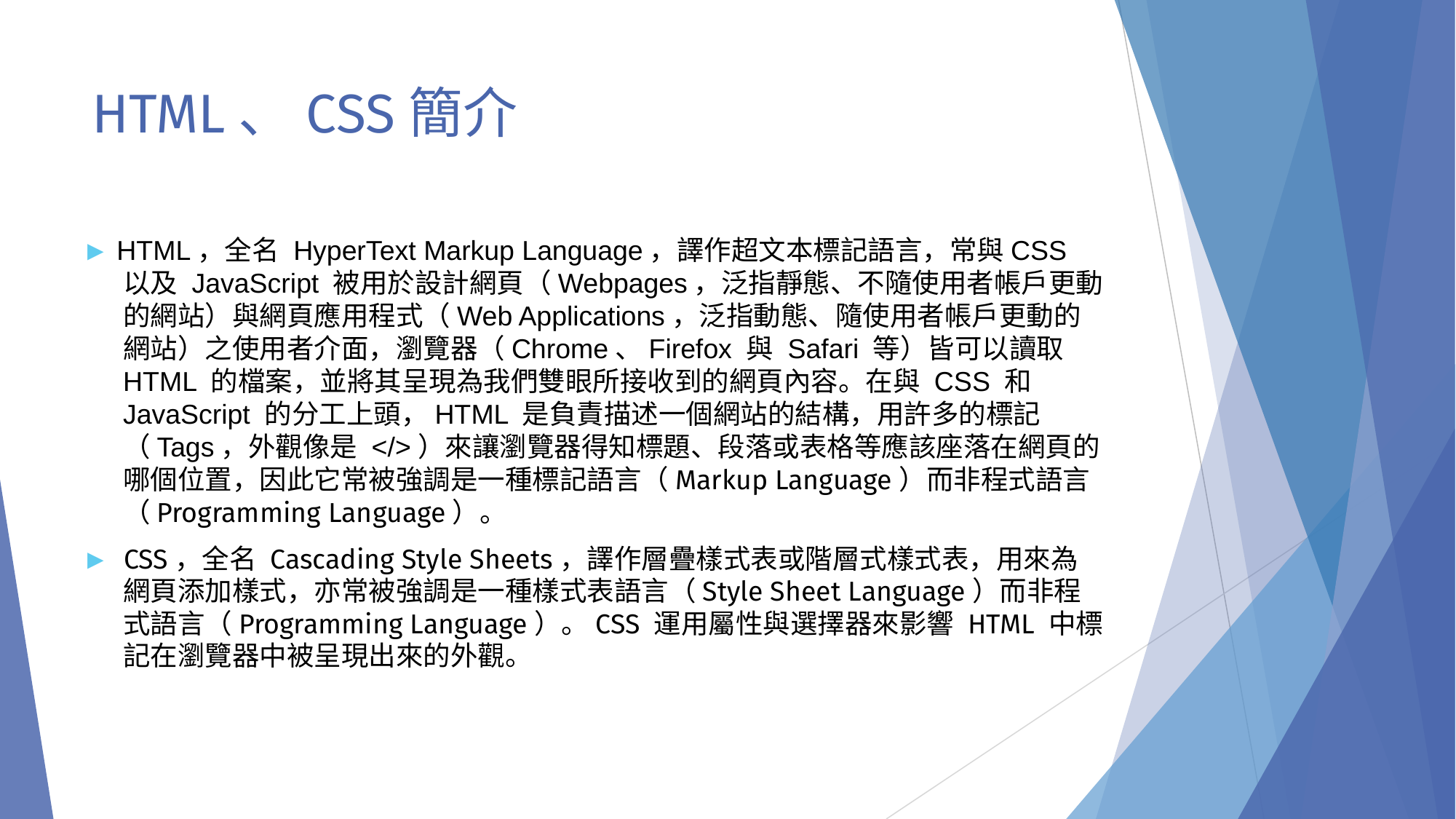

# HTML、CSS簡介
► HTML，全名 HyperText Markup Language，譯作超文本標記語言，常與CSS 以及 JavaScript 被用於設計網頁（Webpages，泛指靜態、不隨使用者帳戶更動的網站）與網頁應用程式（Web Applications，泛指動態、隨使用者帳戶更動的網站）之使用者介面，瀏覽器（Chrome、Firefox 與 Safari 等）皆可以讀取 HTML 的檔案，並將其呈現為我們雙眼所接收到的網頁內容。在與 CSS 和 JavaScript 的分工上頭，HTML 是負責描述一個網站的結構，用許多的標記（Tags，外觀像是 </>）來讓瀏覽器得知標題、段落或表格等應該座落在網頁的哪個位置，因此它常被強調是一種標記語言（Markup Language）而非程式語言（Programming Language）。
►  CSS，全名 Cascading Style Sheets，譯作層疊樣式表或階層式樣式表，用來為網頁添加樣式，亦常被強調是一種樣式表語言（Style Sheet Language）而非程式語言（Programming Language）。CSS 運用屬性與選擇器來影響 HTML 中標記在瀏覽器中被呈現出來的外觀。